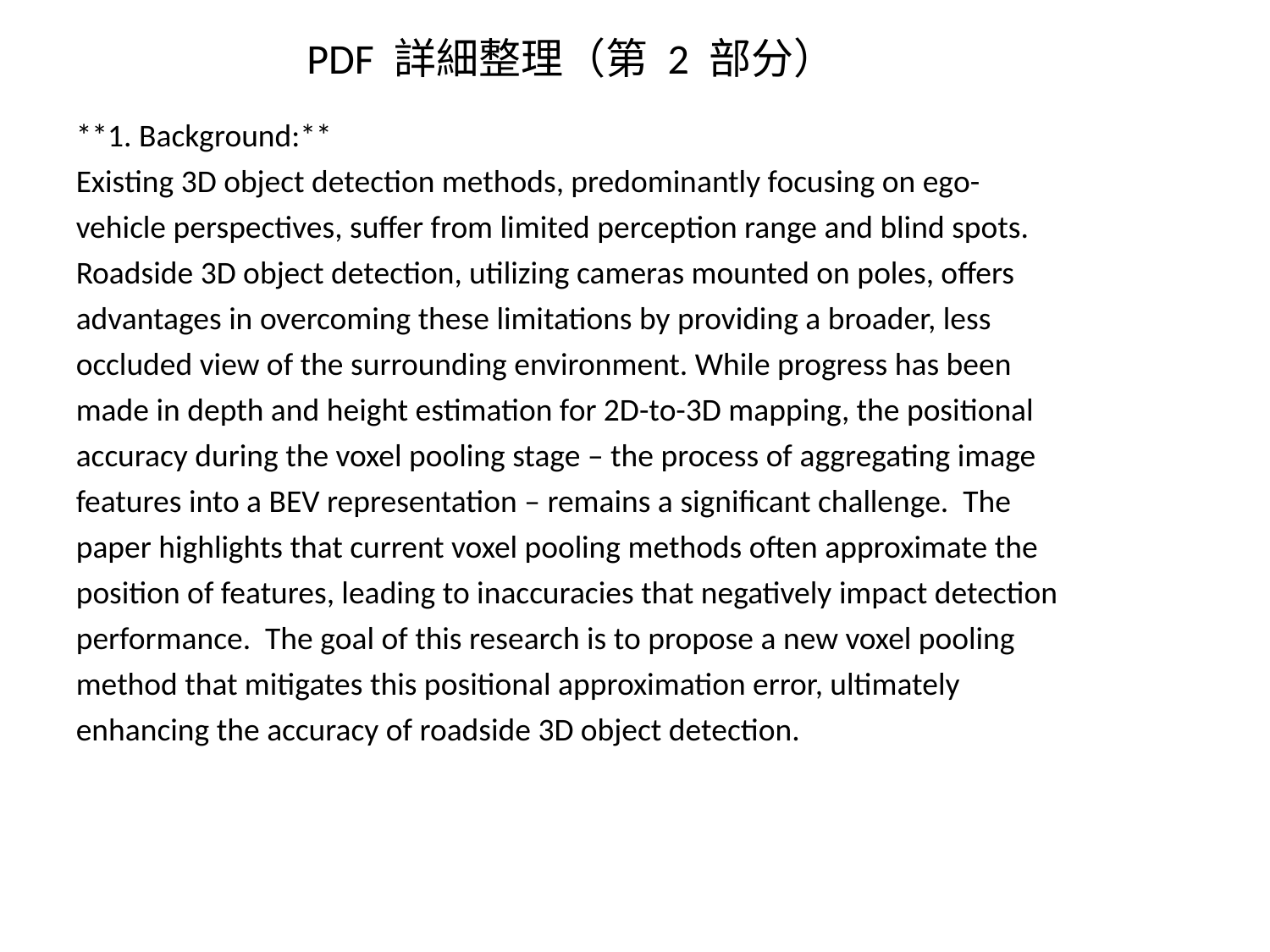

PDF 詳細整理（第 2 部分）

**1. Background:**
Existing 3D object detection methods, predominantly focusing on ego-vehicle perspectives, suffer from limited perception range and blind spots. Roadside 3D object detection, utilizing cameras mounted on poles, offers advantages in overcoming these limitations by providing a broader, less occluded view of the surrounding environment. While progress has been made in depth and height estimation for 2D-to-3D mapping, the positional accuracy during the voxel pooling stage – the process of aggregating image features into a BEV representation – remains a significant challenge.  The paper highlights that current voxel pooling methods often approximate the position of features, leading to inaccuracies that negatively impact detection performance.  The goal of this research is to propose a new voxel pooling method that mitigates this positional approximation error, ultimately enhancing the accuracy of roadside 3D object detection.